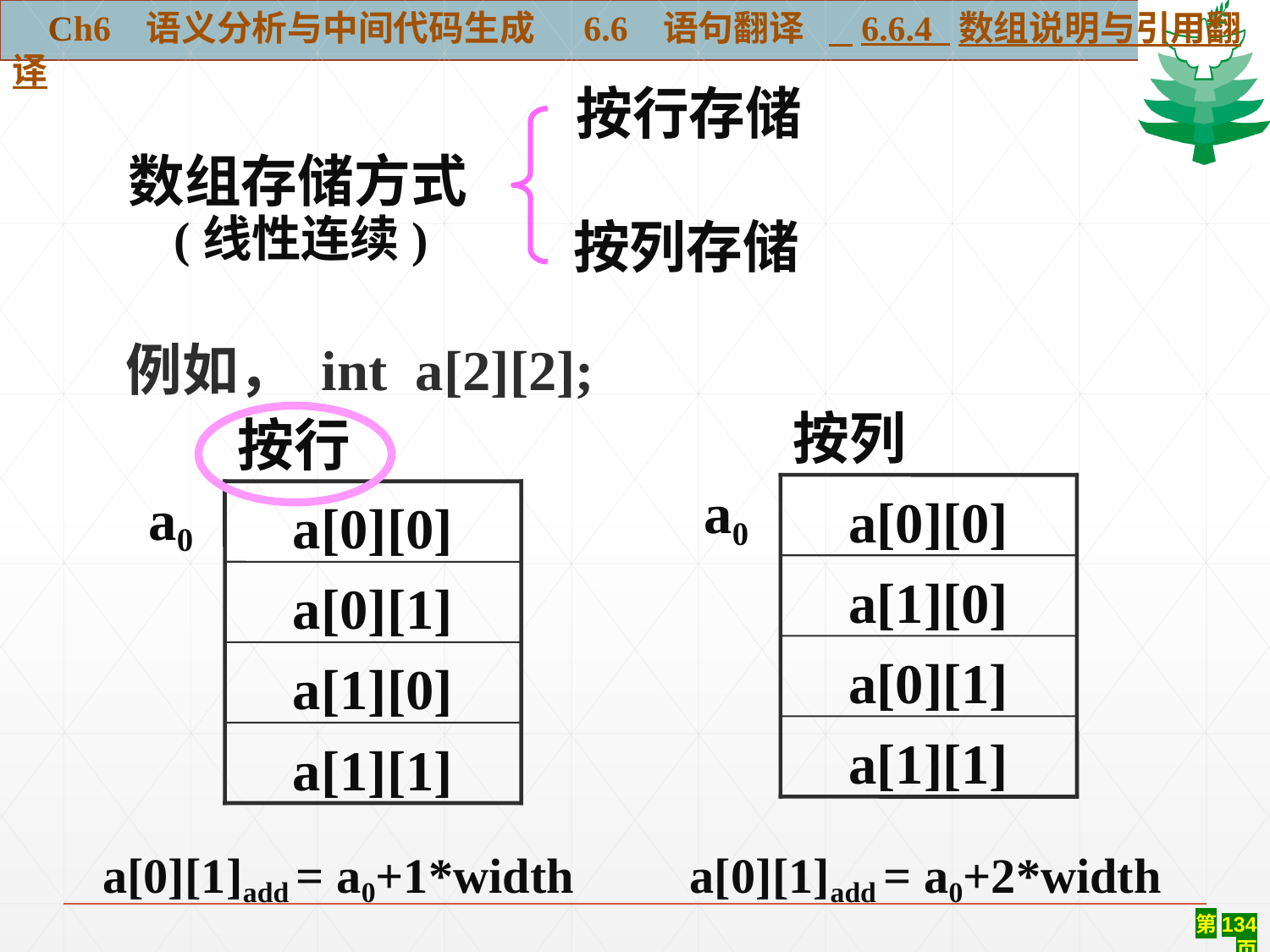

Ch6   语义分析与中间代码生成     6.6   语句翻译      6.6.4  数组说明与引用翻译
按行存储

   数组存储方式
        (线性连续)
按列存储
   例如， int  a[2][2];
按列
 a0
a[0][0]

a[1][0]

a[0][1]

a[1][1]

按行
 a0
a[0][0]

a[0][1]

a[1][0]

a[1][1]

a[0][1]add = a0+1*width
a[0][1]add = a0+2*width